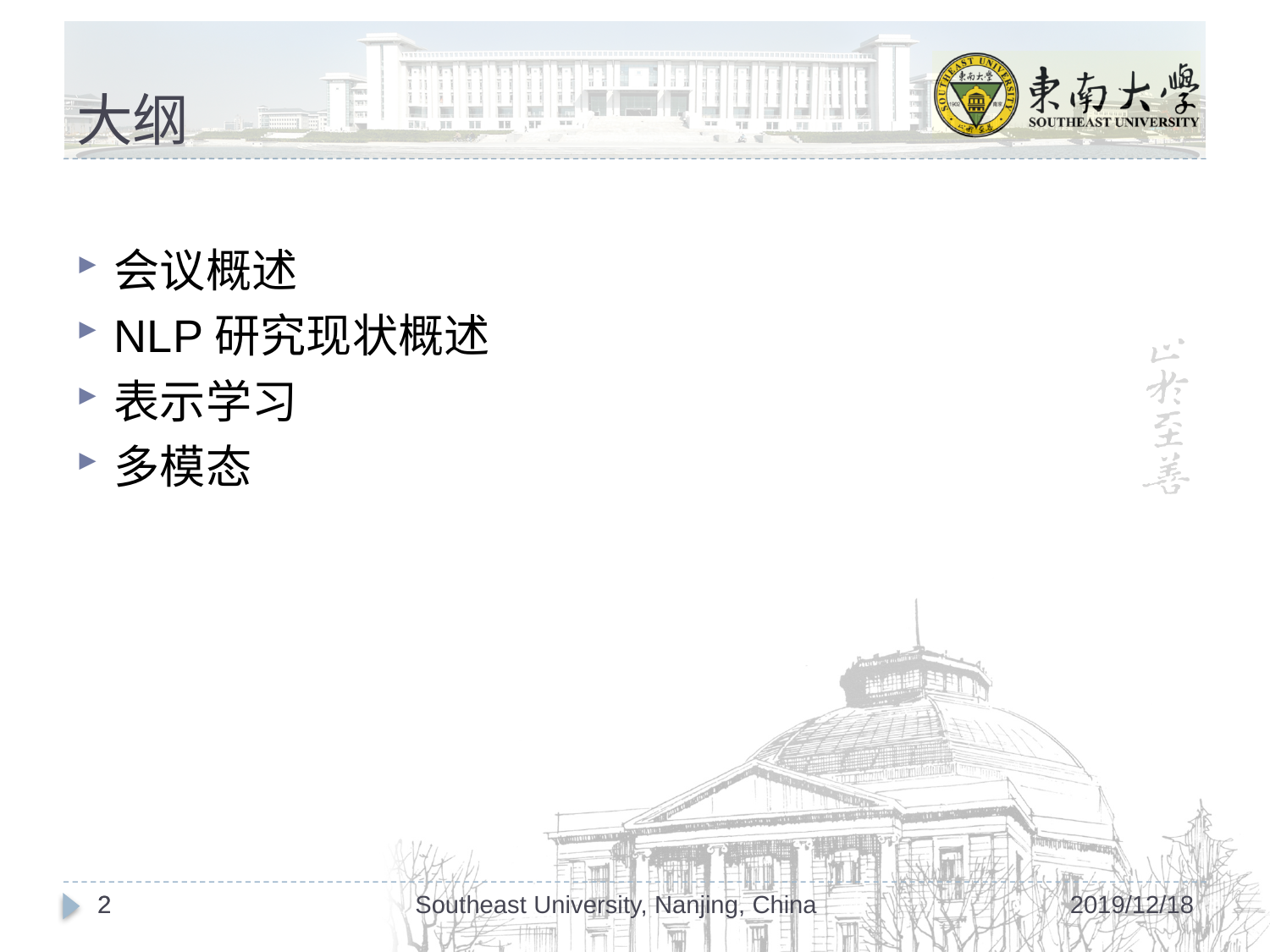

# 大纲

会议概述
NLP研究现状概述
表示学习
多模态
2
2
Southeast University, Nanjing, China
2019/12/18